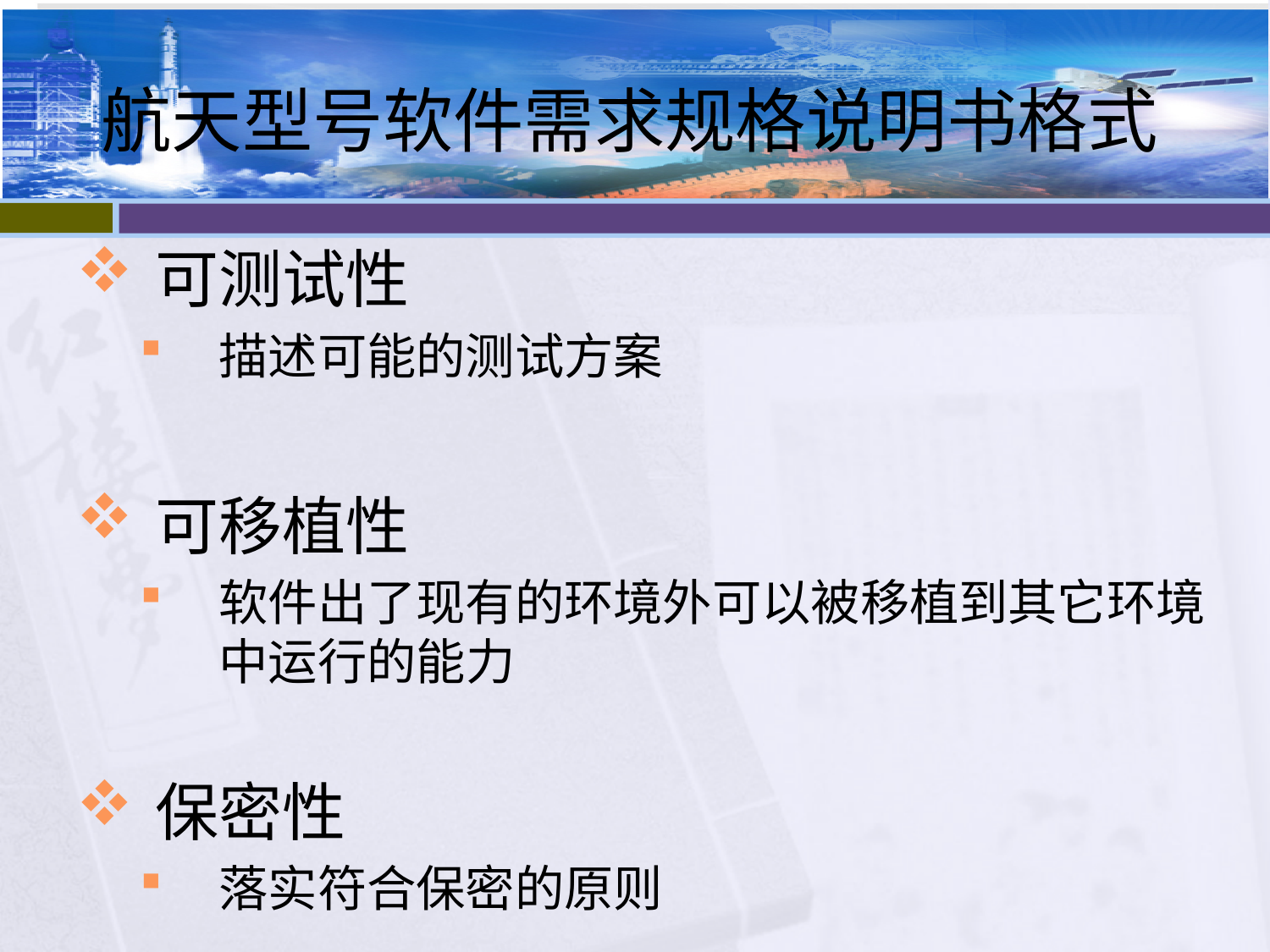

# 航天型号软件需求规格说明书格式

可测试性
描述可能的测试方案

可移植性
软件出了现有的环境外可以被移植到其它环境中运行的能力

保密性
落实符合保密的原则